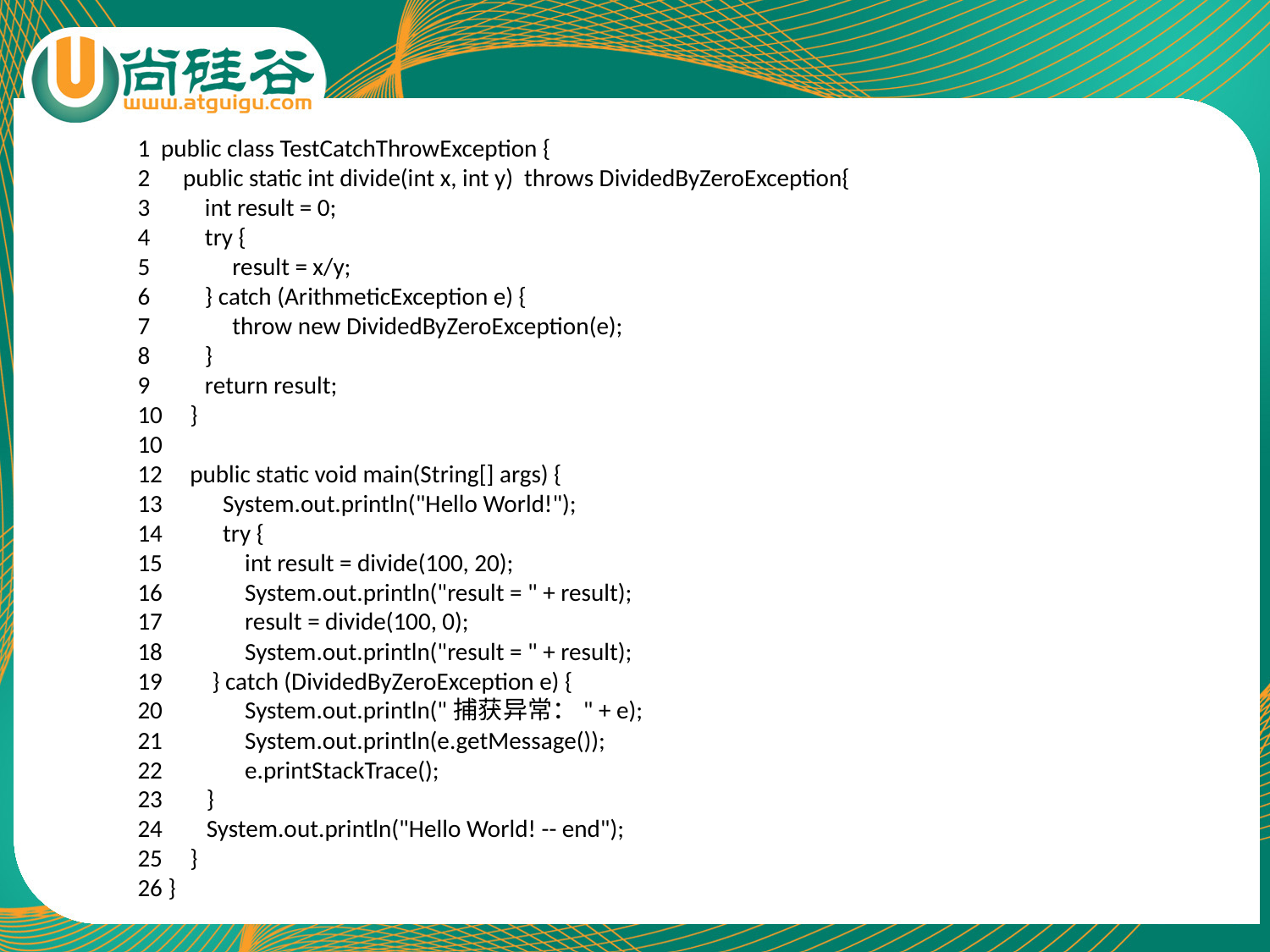

1  public class TestCatchThrowException {
2      public static int divide(int x, int y)  throws DividedByZeroException{
3          int result = 0;
4          try {
5               result = x/y;
6          } catch (ArithmeticException e) {
7               throw new DividedByZeroException(e);
8          }
9          return result;
10     }
10
12     public static void main(String[] args) {
13           System.out.println("Hello World!");
14           try {
15               int result = divide(100, 20);
16               System.out.println("result = " + result);
17               result = divide(100, 0);
18               System.out.println("result = " + result);
19         } catch (DividedByZeroException e) {
20               System.out.println("捕获异常：" + e);
21               System.out.println(e.getMessage());
22               e.printStackTrace();
23        }
24        System.out.println("Hello World! -- end");
25     }
26 }